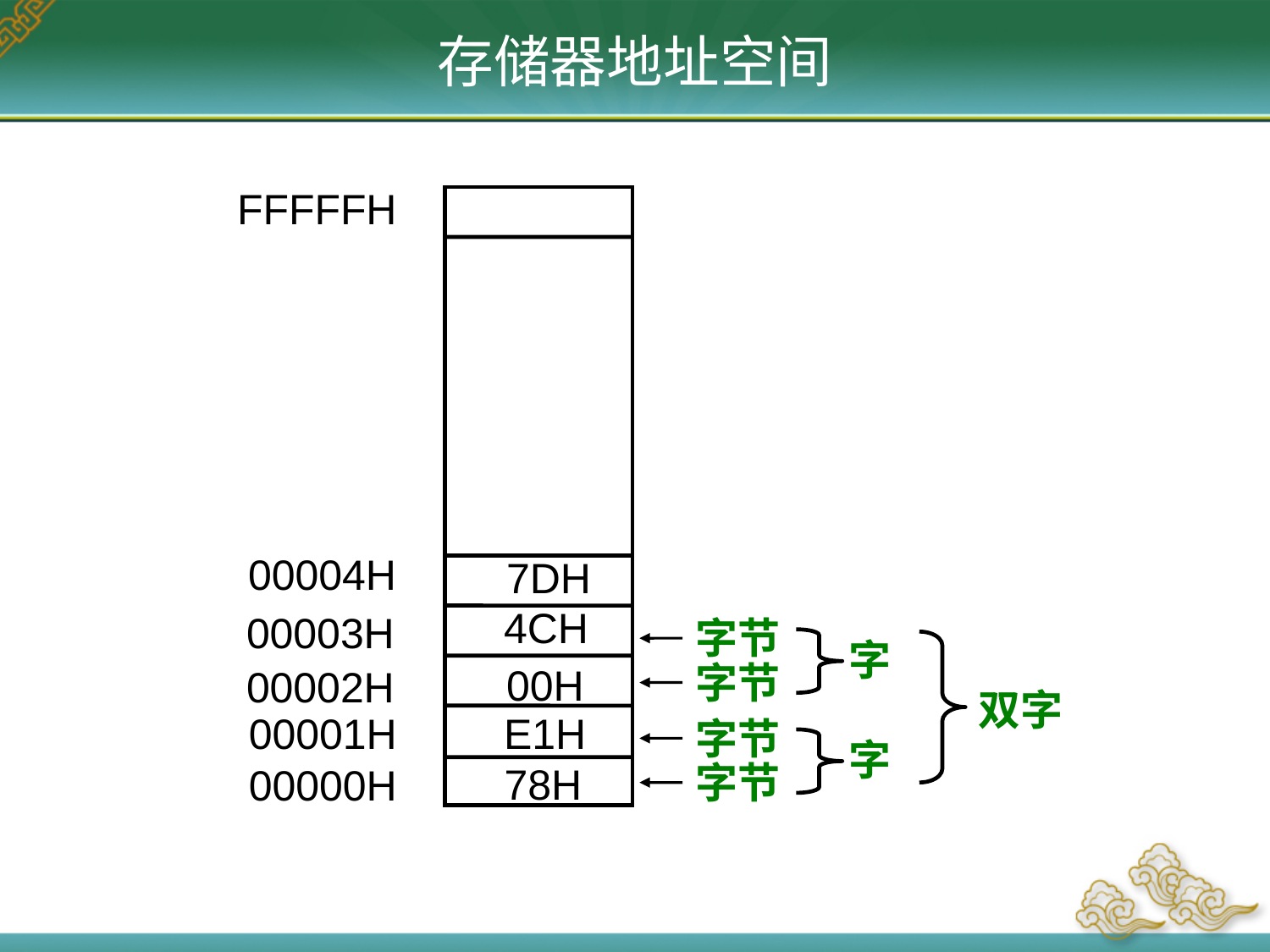

存储器地址空间
FFFFFH

00004H

00003H

字节
字

字节

00002H
双字
00001H

字节
字

字节
00000H

    7DH
    4CH
    00H
    E1H
    78H